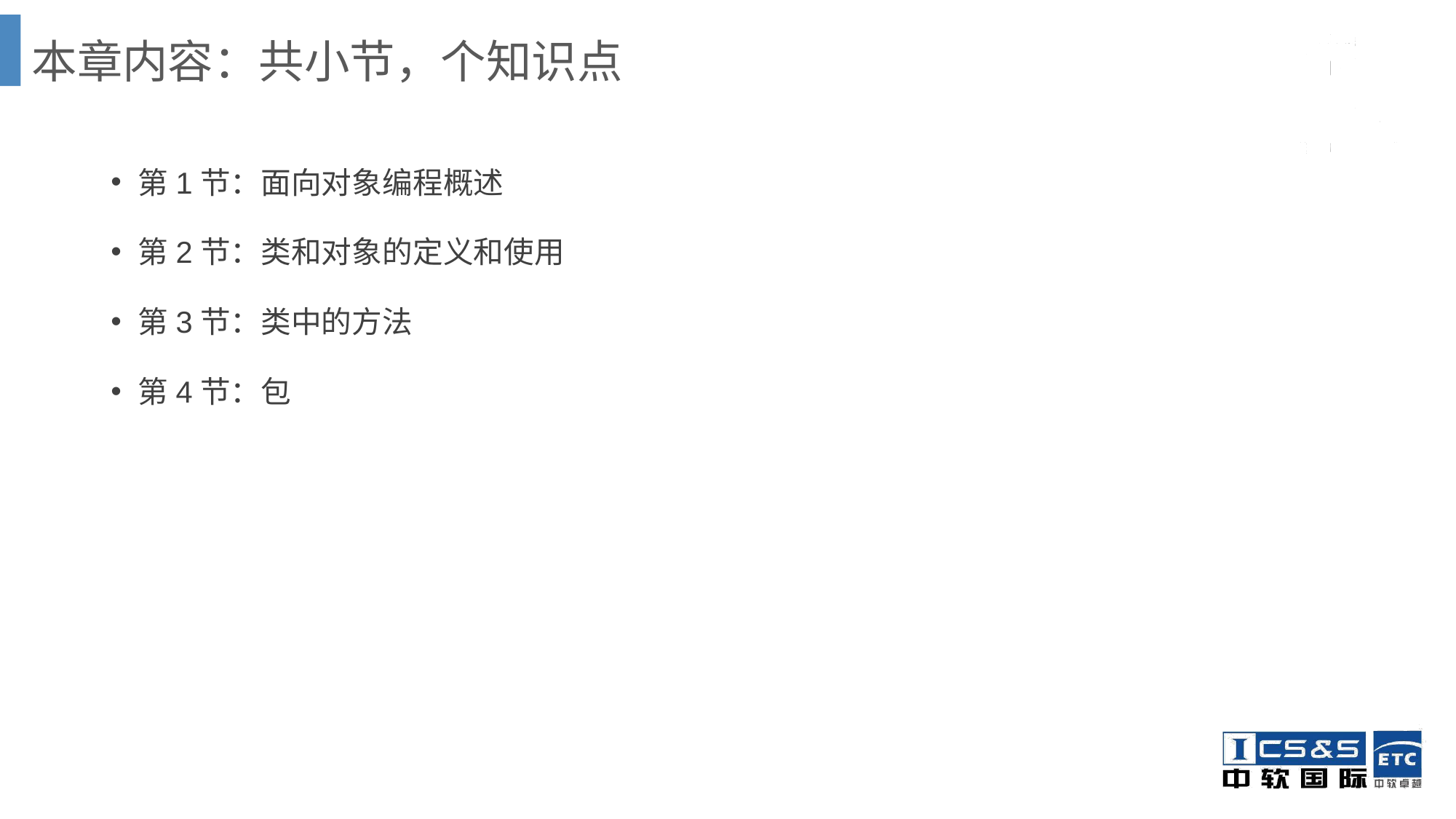

# 本章内容：共小节，个知识点
第1节：面向对象编程概述
第2节：类和对象的定义和使用
第3节：类中的方法
第4节：包